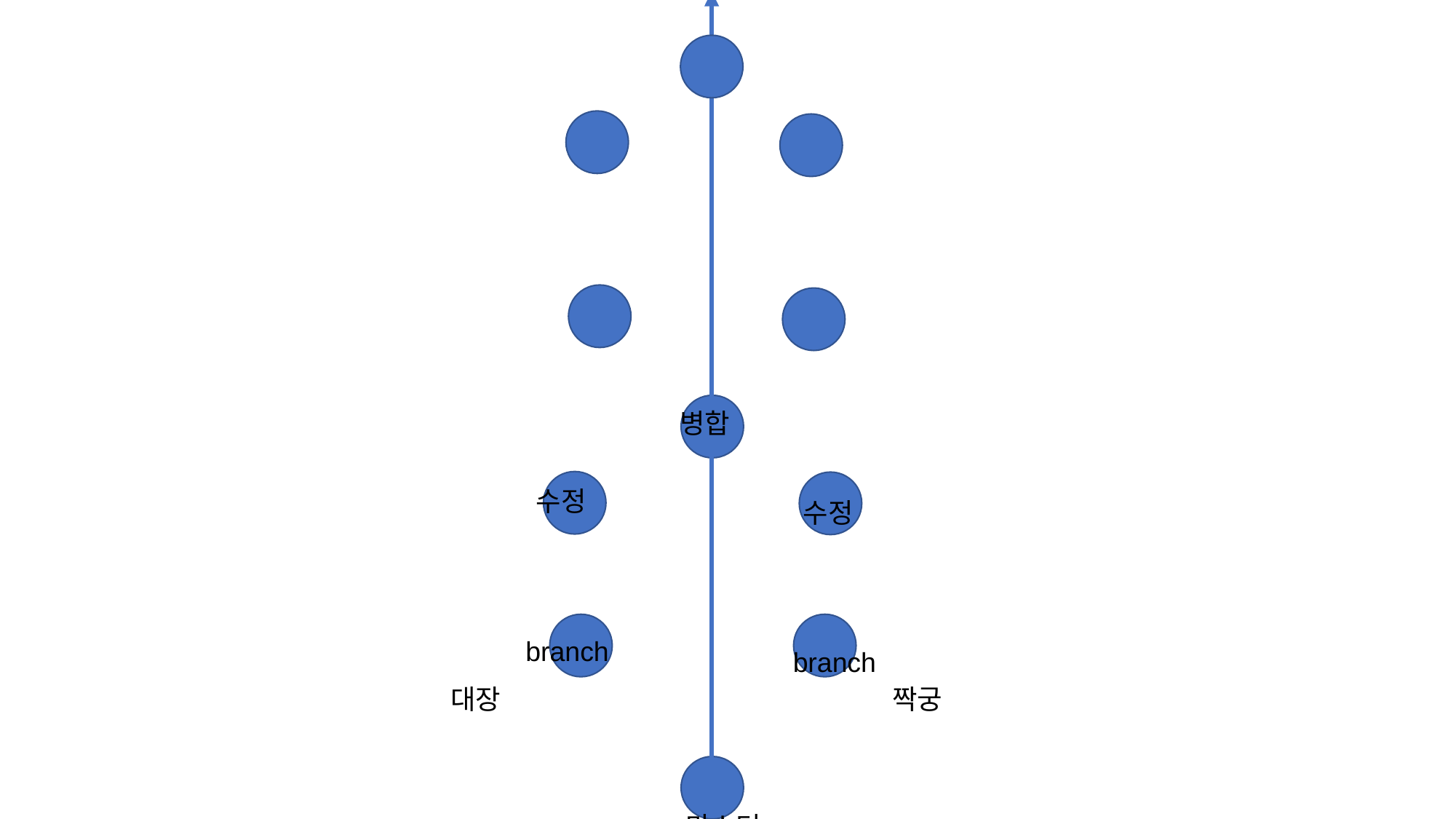

병합

수정
수정

branch
branch
대장
짝궁

마스터